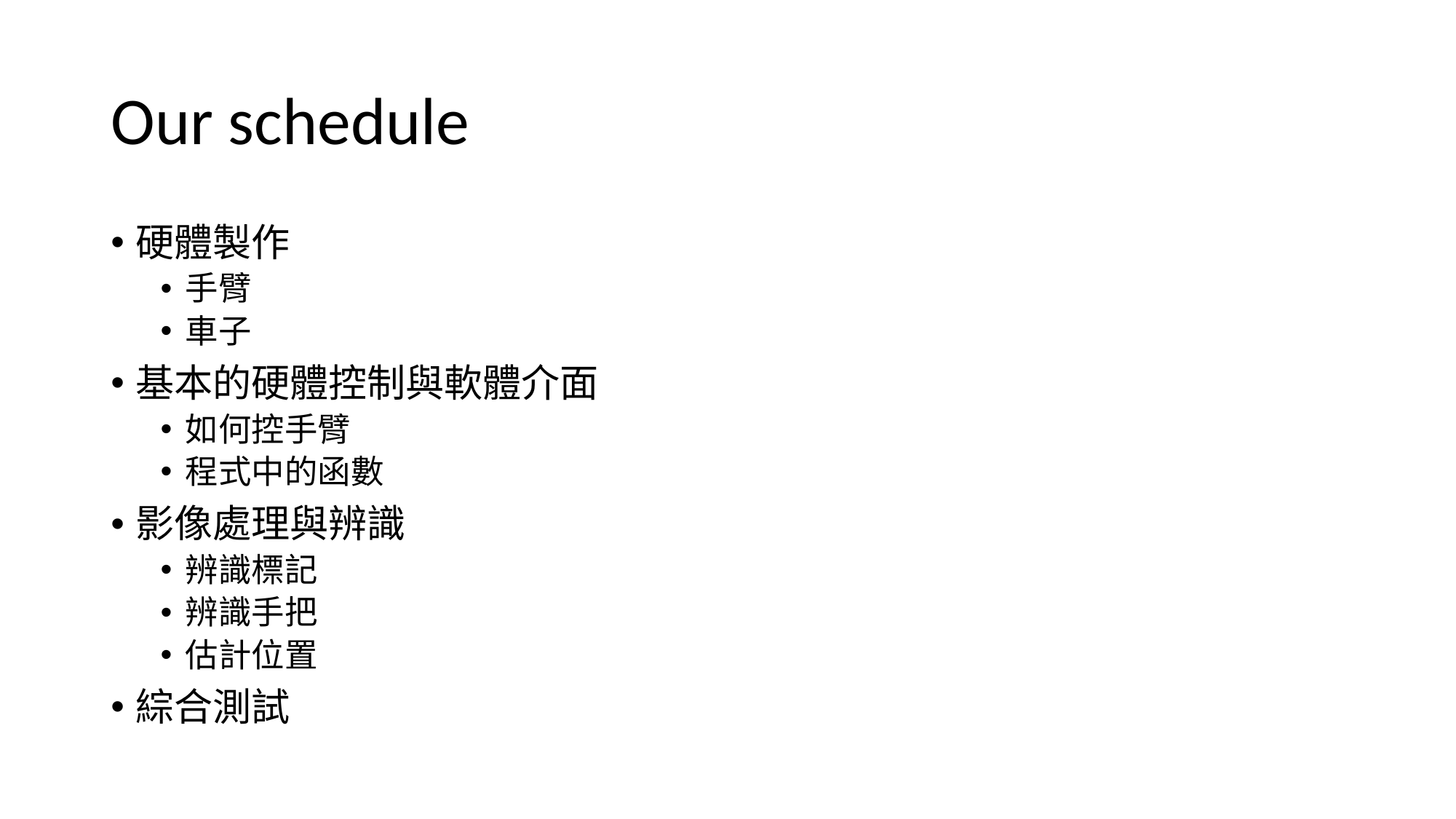

# Our schedule
硬體製作
手臂
車子
基本的硬體控制與軟體介面
如何控手臂
程式中的函數
影像處理與辨識
辨識標記
辨識手把
估計位置
綜合測試